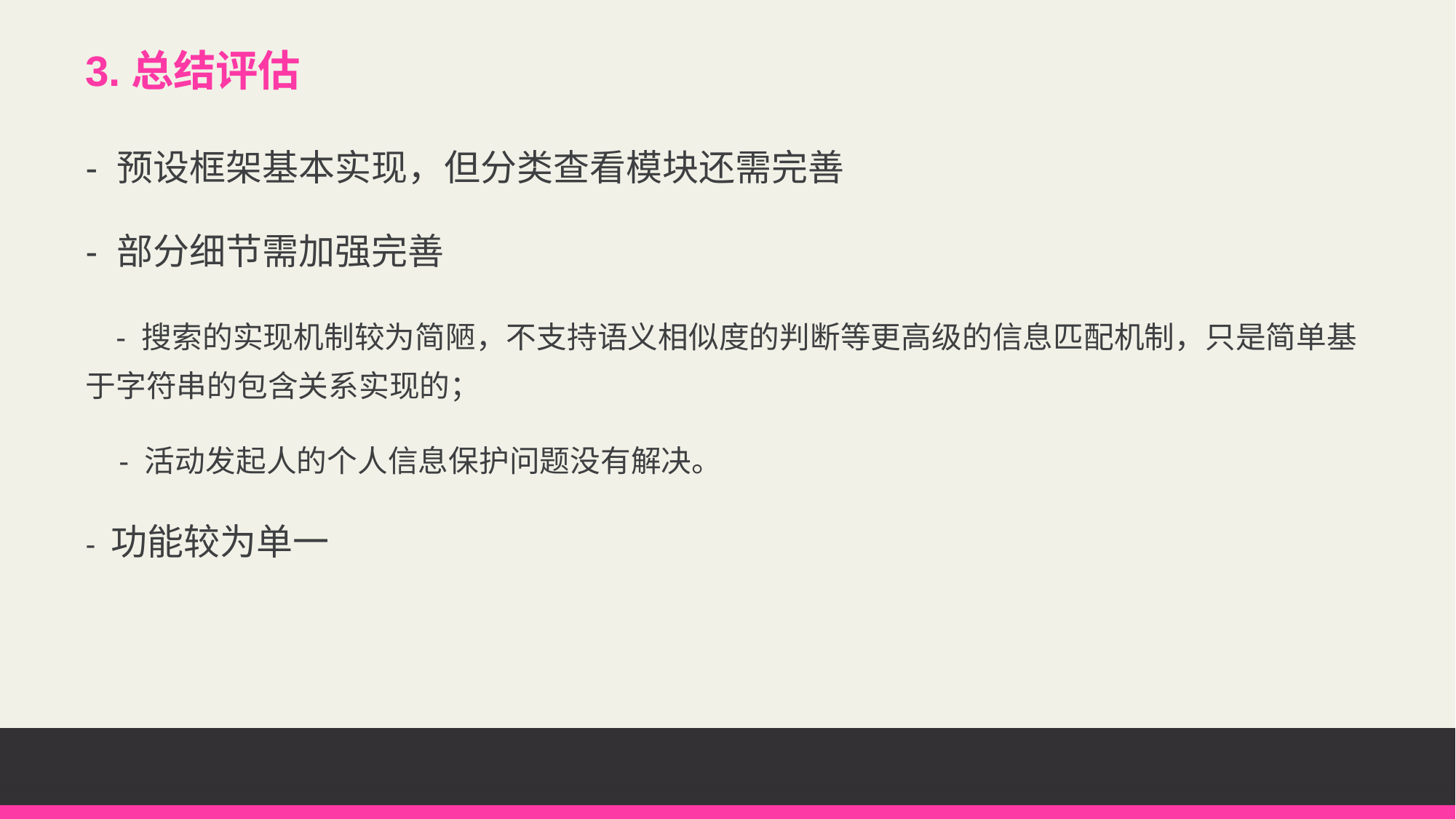

# 3.总结评估
- 预设框架基本实现，但分类查看模块还需完善
- 部分细节需加强完善
   - 搜索的实现机制较为简陋，不支持语义相似度的判断等更高级的信息匹配机制，只是简单基于字符串的包含关系实现的；
    - 活动发起人的个人信息保护问题没有解决。
- 功能较为单一